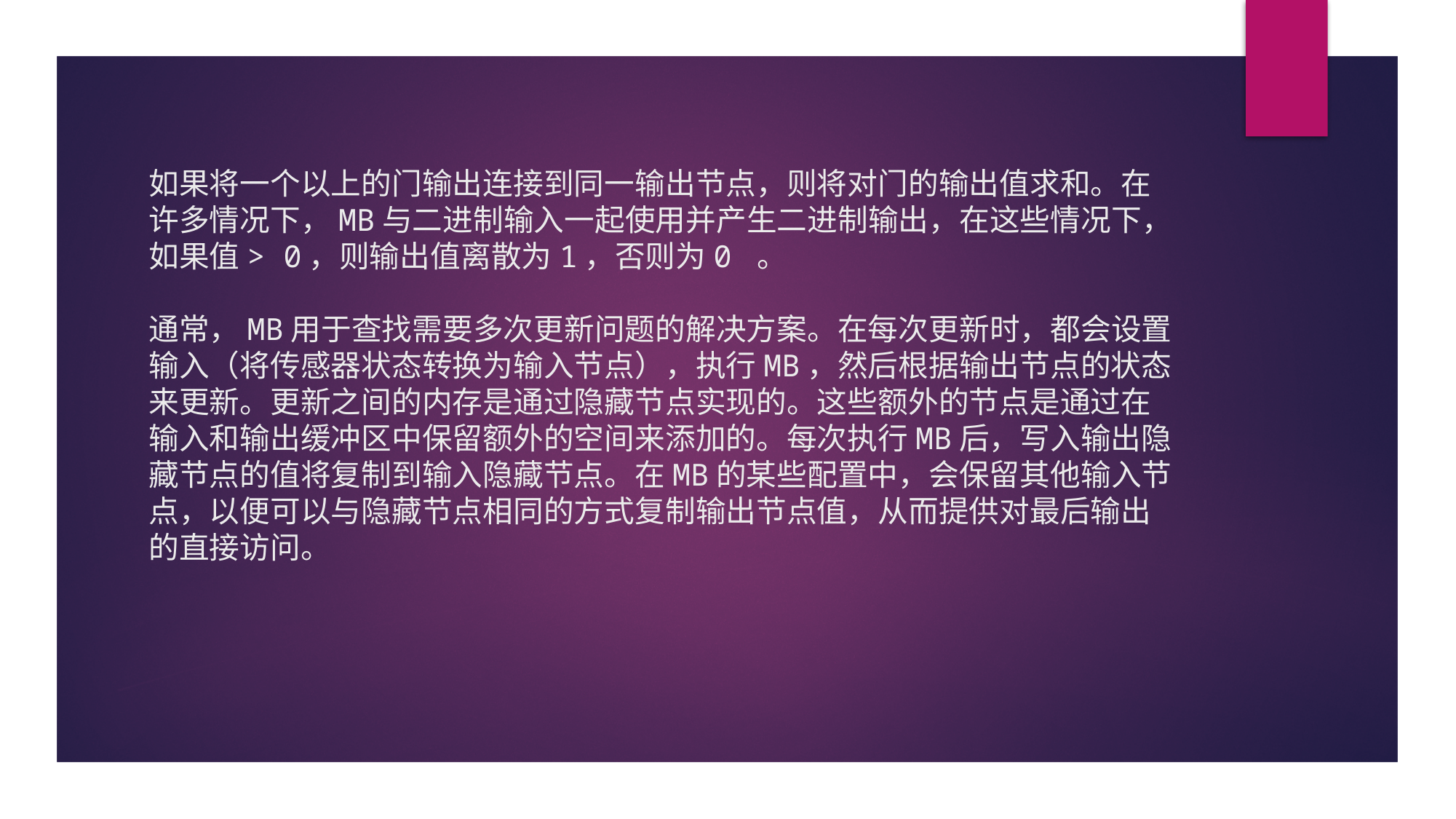

# 如果将一个以上的门输出连接到同一输出节点，则将对门的输出值求和。在许多情况下，MB与二进制输入一起使用并产生二进制输出，在这些情况下，如果值> 0，则输出值离散为1，否则为0 。 通常，MB用于查找需要多次更新问题的解决方案。在每次更新时，都会设置输入（将传感器状态转换为输入节点），执行MB，然后根据输出节点的状态来更新。更新之间的内存是通过隐藏节点实现的。这些额外的节点是通过在输入和输出缓冲区中保留额外的空间来添加的。每次执行MB后，写入输出隐藏节点的值将复制到输入隐藏节点。在MB的某些配置中，会保留其他输入节点，以便可以与隐藏节点相同的方式复制输出节点值，从而提供对最后输出的直接访问。